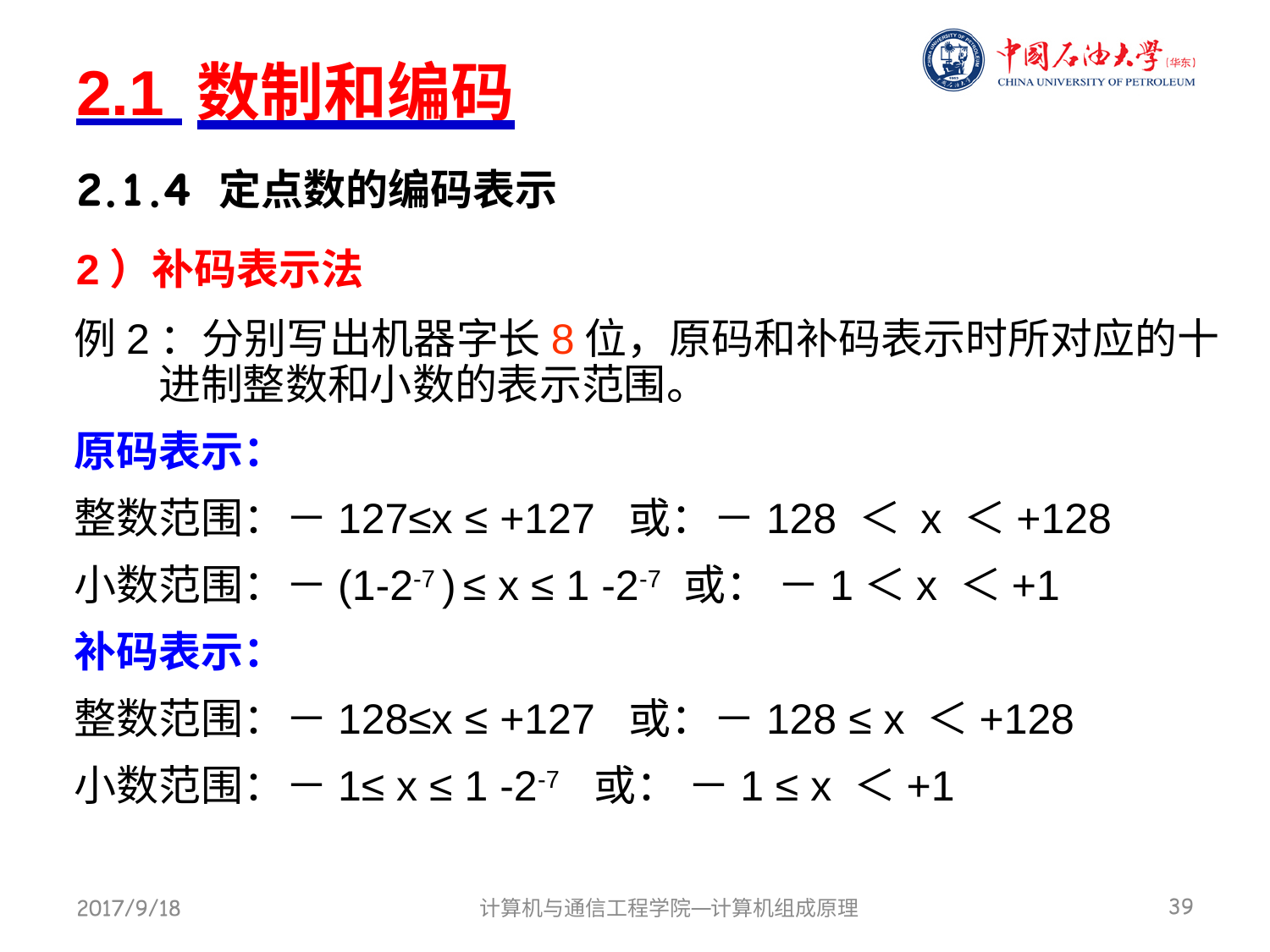

# 2.1 数制和编码
2.1.4 定点数的编码表示
2）补码表示法
例2：分别写出机器字长8位，原码和补码表示时所对应的十进制整数和小数的表示范围。
原码表示：
整数范围：－127≤x ≤ +127  或：－128 ＜ x ＜+128
小数范围：－(1-2-7 ) ≤ x ≤ 1 -2-7 或： －1＜x ＜+1
补码表示：
整数范围：－128≤x ≤ +127  或：－128 ≤ x ＜+128
小数范围：－1≤ x ≤ 1 -2-7  或： －1 ≤ x ＜+1
2017/9/18
计算机与通信工程学院—计算机组成原理
39